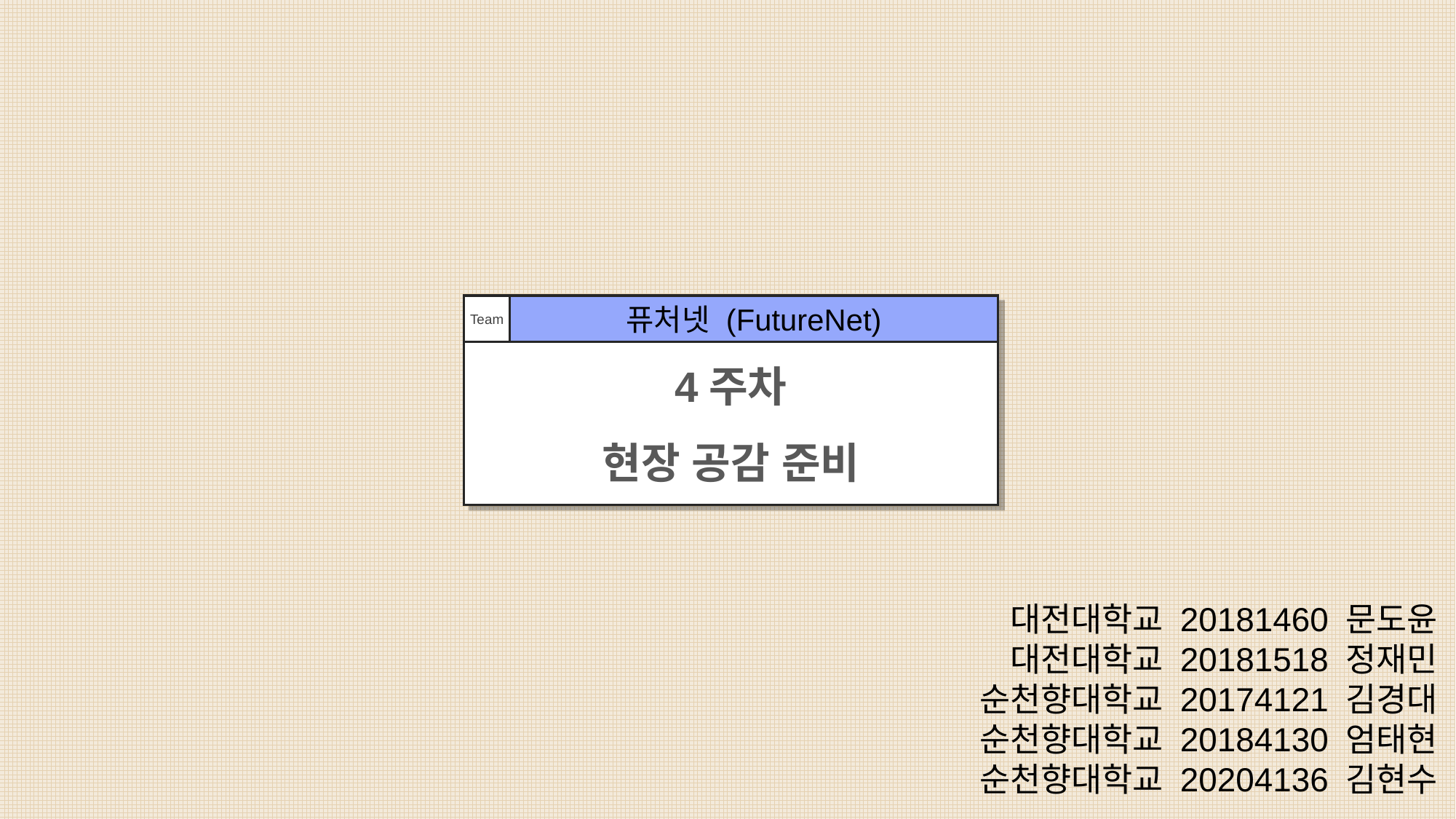

Team
퓨처넷 (FutureNet)
4주차
현장 공감 준비
대전대학교 20181460 문도윤
대전대학교 20181518 정재민
순천향대학교 20174121 김경대
순천향대학교 20184130 엄태현
순천향대학교 20204136 김현수